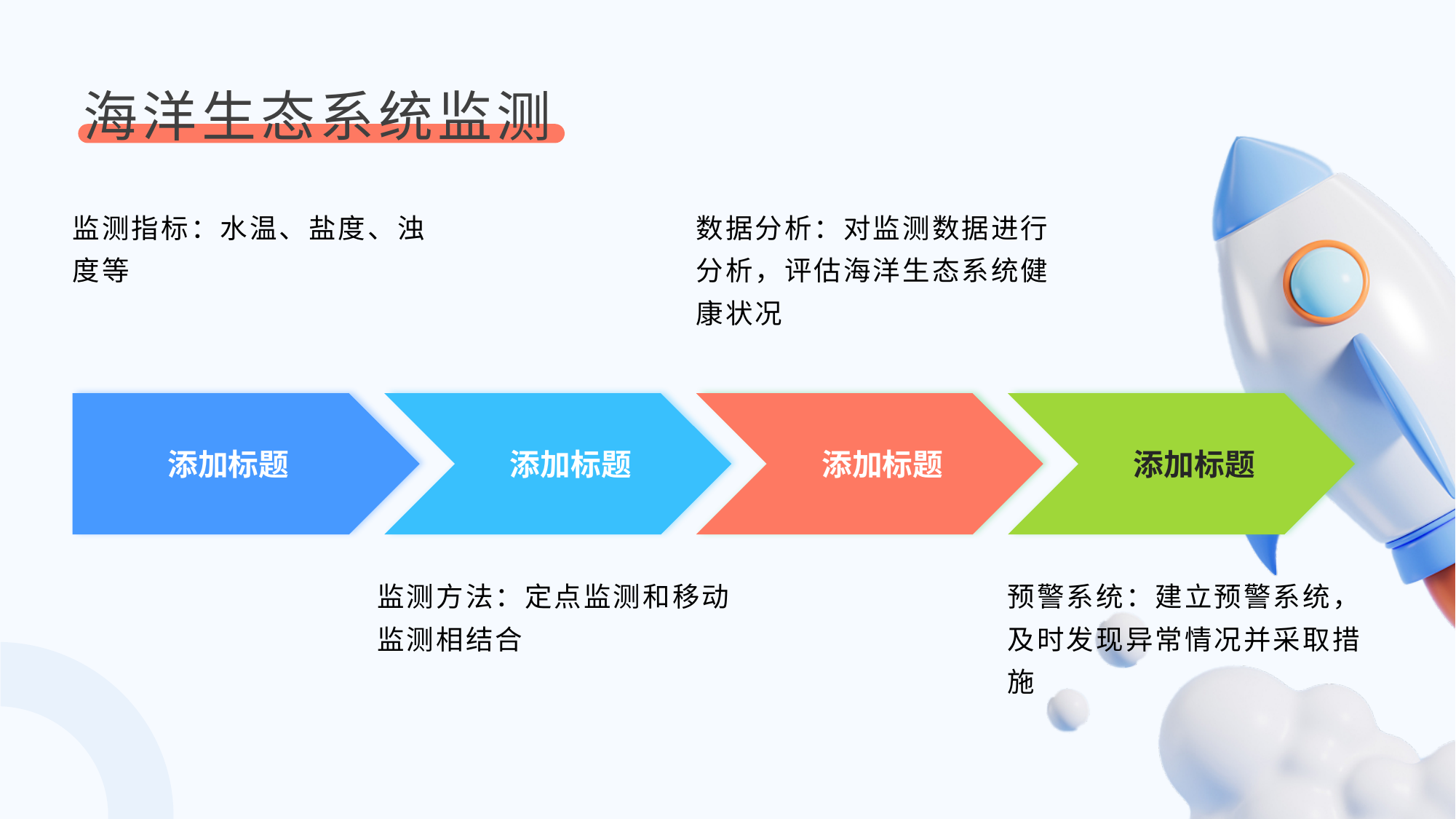

海洋生态系统监测
监测指标：水温、盐度、浊度等
数据分析：对监测数据进行分析，评估海洋生态系统健康状况
添加标题
添加标题
添加标题
添加标题
监测方法：定点监测和移动监测相结合
预警系统：建立预警系统，及时发现异常情况并采取措施